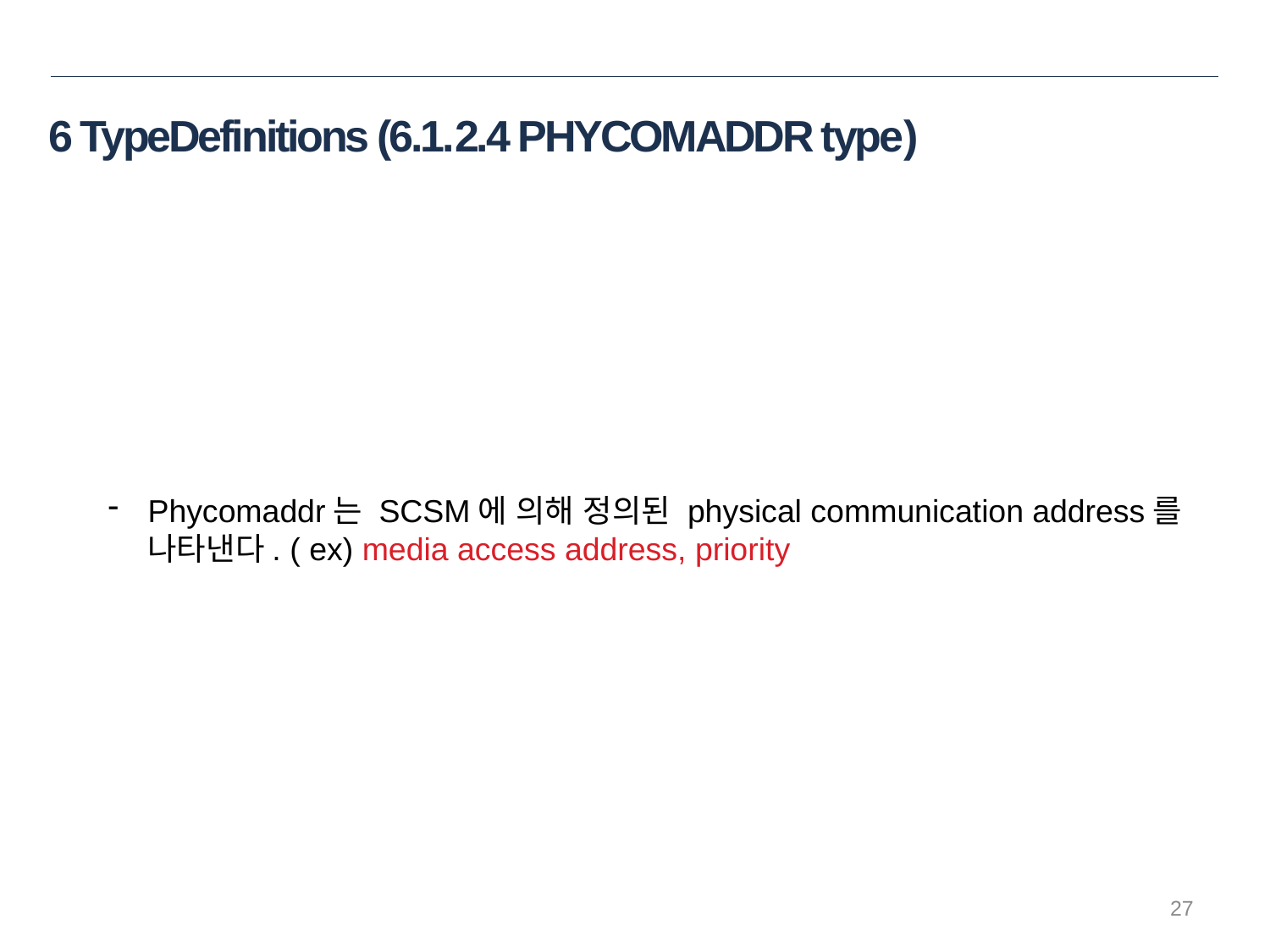

6 TypeDefinitions (6.1.2.4 PHYCOMADDR type)
Phycomaddr는 SCSM에 의해 정의된 physical communication address를 나타낸다. ( ex) media access address, priority
27